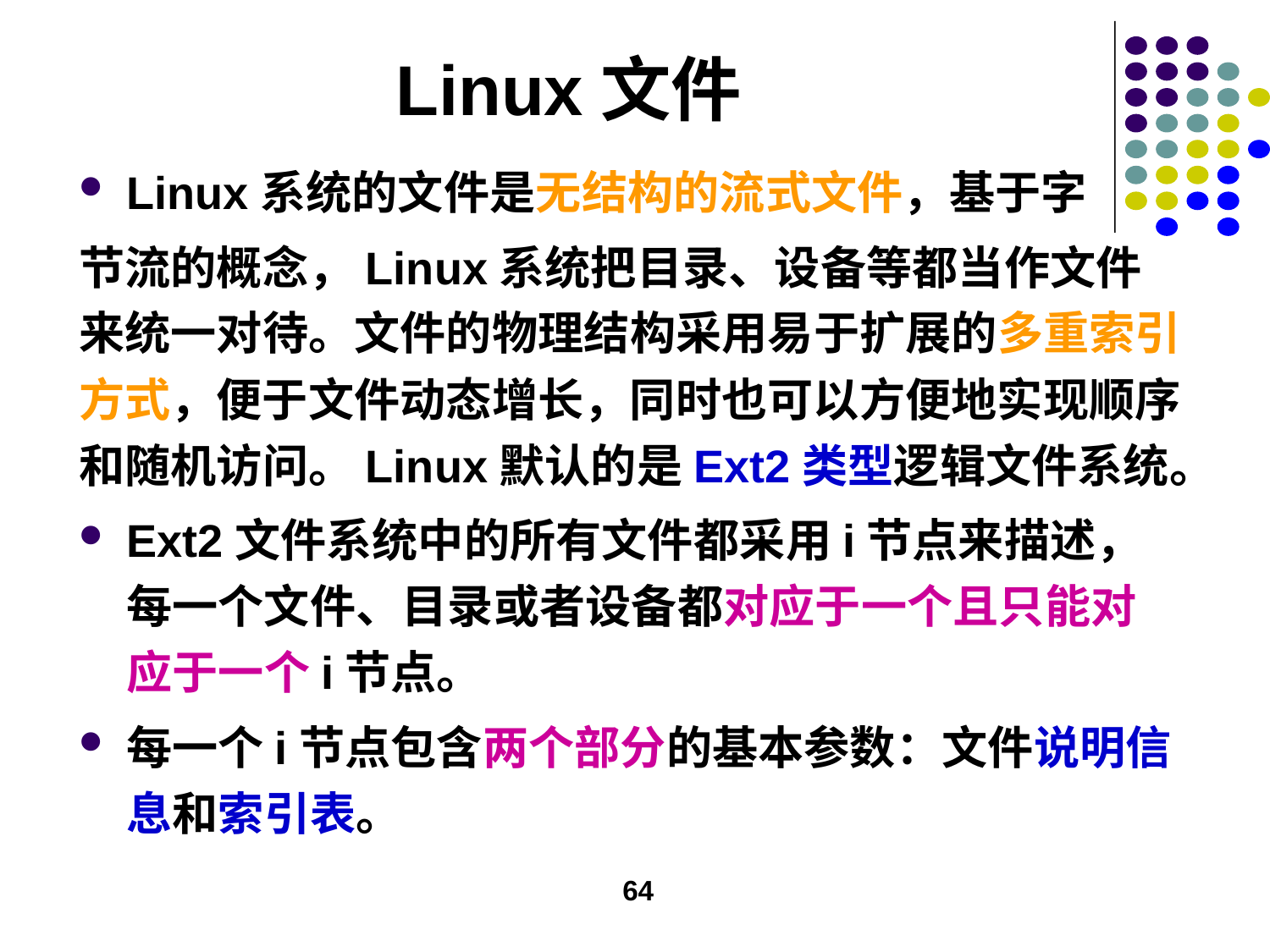

# Linux文件
Linux系统的文件是无结构的流式文件，基于字
节流的概念，Linux系统把目录、设备等都当作文件来统一对待。文件的物理结构采用易于扩展的多重索引方式，便于文件动态增长，同时也可以方便地实现顺序和随机访问。Linux默认的是Ext2类型逻辑文件系统。
Ext2文件系统中的所有文件都采用i节点来描述，每一个文件、目录或者设备都对应于一个且只能对应于一个i节点。
每一个i节点包含两个部分的基本参数：文件说明信息和索引表。
64